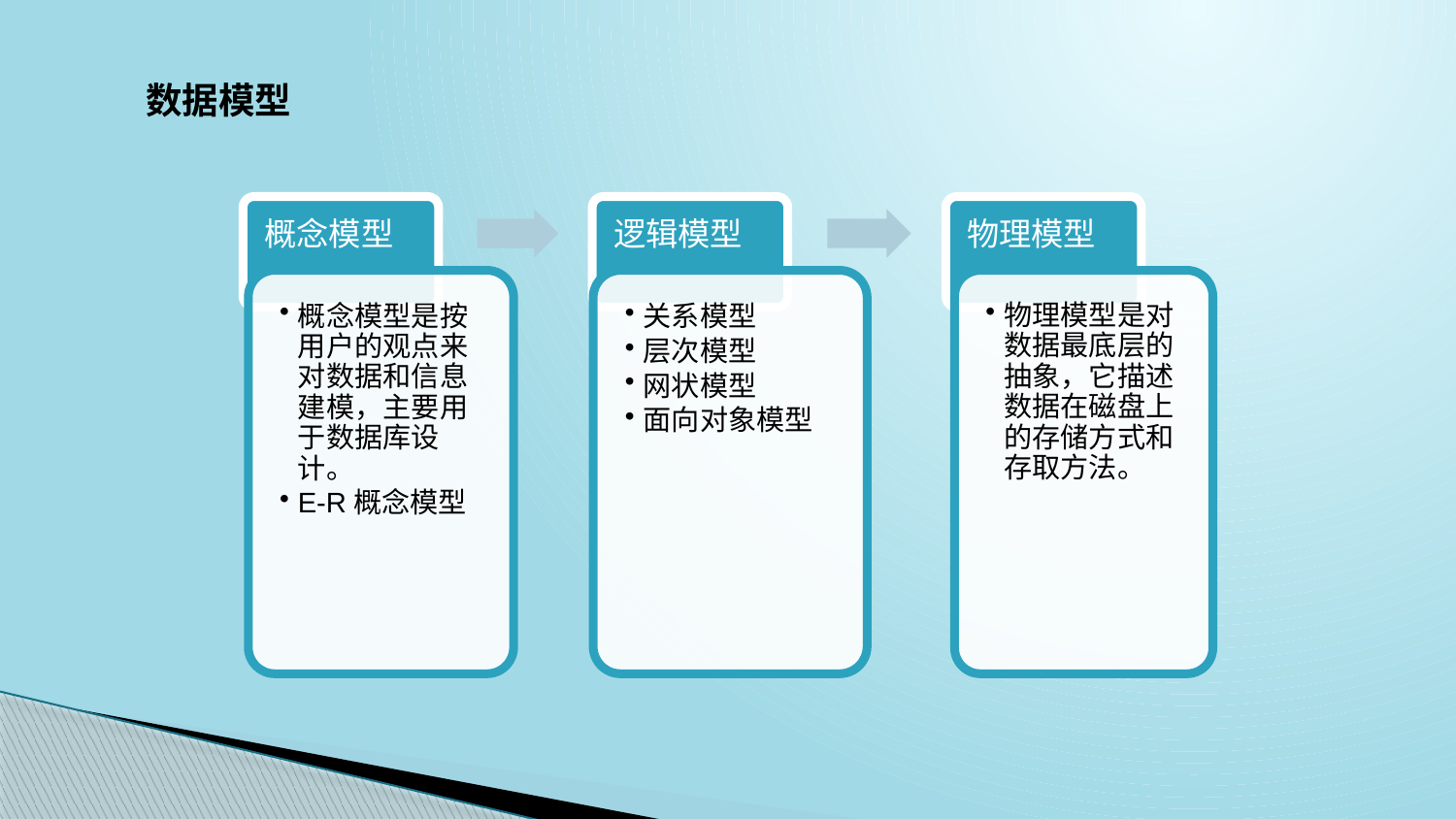

数据模型
概念模型
概念模型是按用户的观点来对数据和信息建模，主要用于数据库设计。
E-R概念模型

逻辑模型
关系模型
层次模型
网状模型
面向对象模型

物理模型
物理模型是对数据最底层的抽象，它描述数据在磁盘上的存储方式和存取方法。